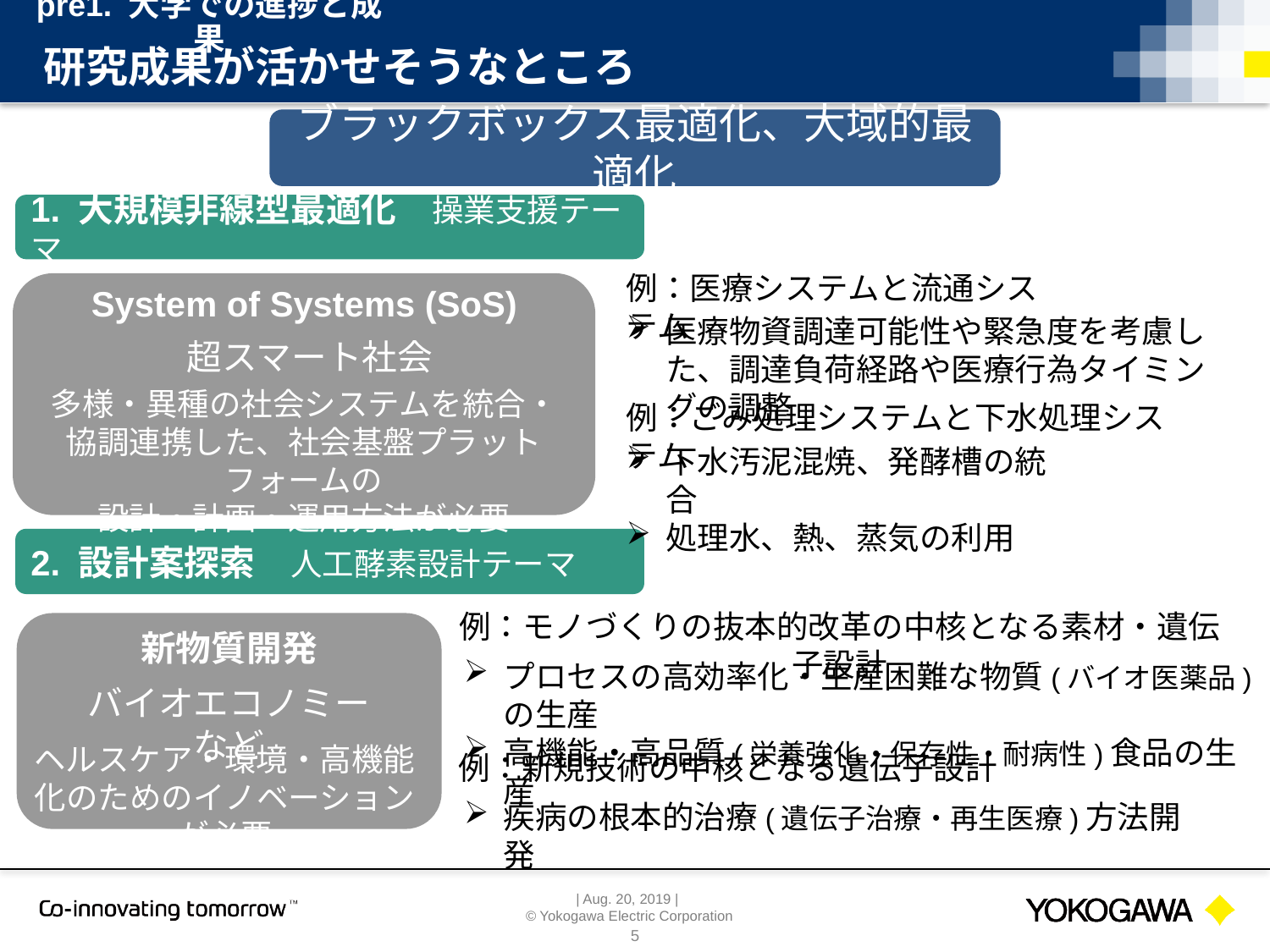

pre1. 大学での進捗と成果
# 研究成果が活かせそうなところ
ブラックボックス最適化、大域的最適化
1. 大規模非線型最適化　操業支援テーマ
例：医療システムと流通システム

System of Systems (SoS)
医療物資調達可能性や緊急度を考慮した、調達負荷経路や医療行為タイミングの調整
超スマート社会
多様・異種の社会システムを統合・協調連携した、社会基盤プラットフォームの
設計・計画・運用方法が必要
例：ごみ処理システムと下水処理システム
下水汚泥混焼、発酵槽の統合
処理水、熱、蒸気の利用
2. 設計案探索　人工酵素設計テーマ
例：モノづくりの抜本的改革の中核となる素材・遺伝子設計

新物質開発
プロセスの高効率化・生産困難な物質(バイオ医薬品)の生産
高機能・高品質(栄養強化・保存性・耐病性)食品の生産
バイオエコノミーなど
ヘルスケア・環境・高機能化のためのイノベーションが必要
例：新規技術の中核となる遺伝子設計
疾病の根本的治療(遺伝子治療・再生医療)方法開発
5